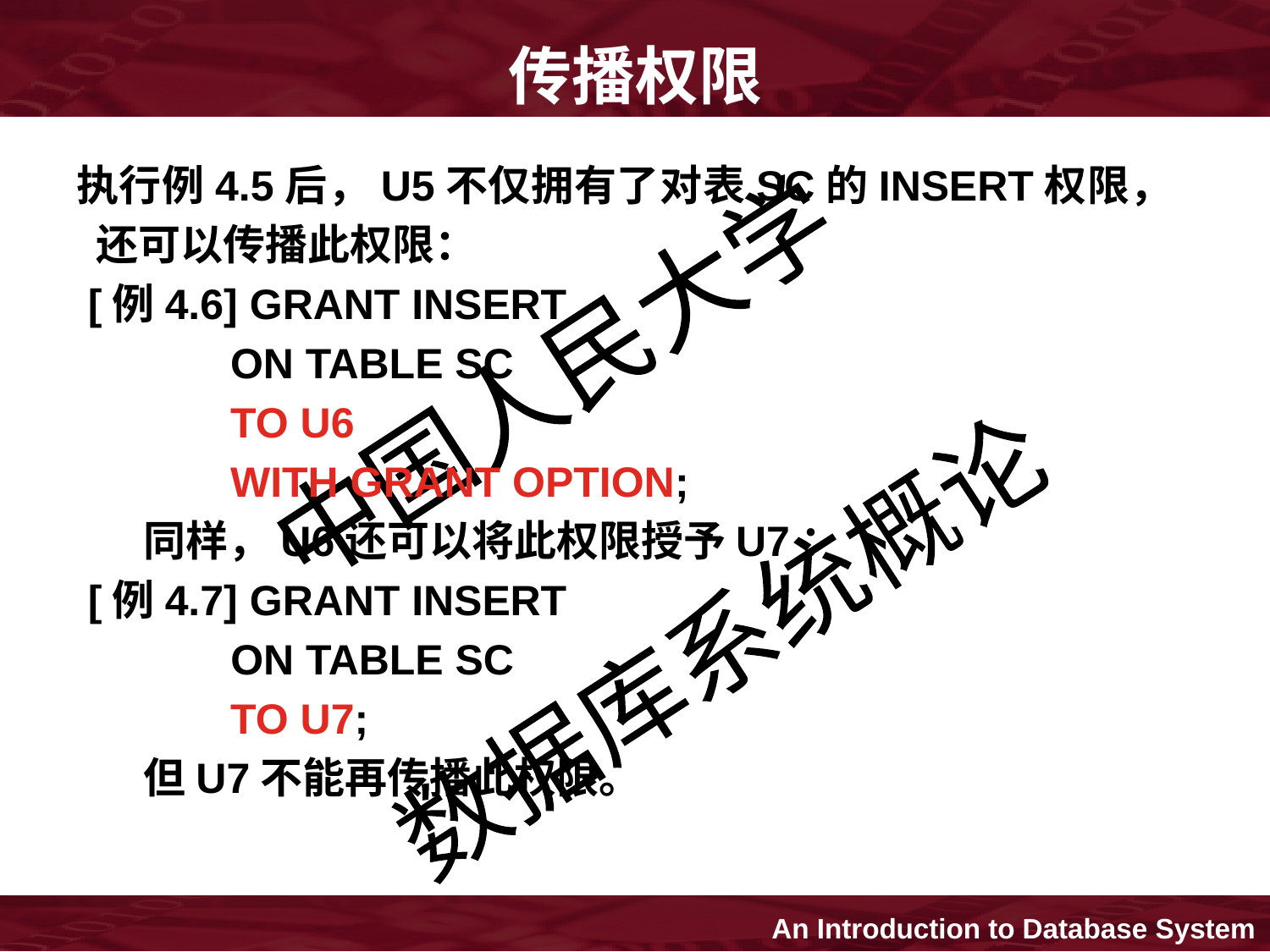

传播权限
执行例4.5后，U5不仅拥有了对表SC的INSERT权限，
 还可以传播此权限：
 [例4.6] GRANT INSERT
             ON TABLE SC
             TO U6
             WITH GRANT OPTION;
      同样，U6还可以将此权限授予U7：
 [例4.7] GRANT INSERT
	         ON TABLE SC
             TO U7;
      但U7不能再传播此权限。